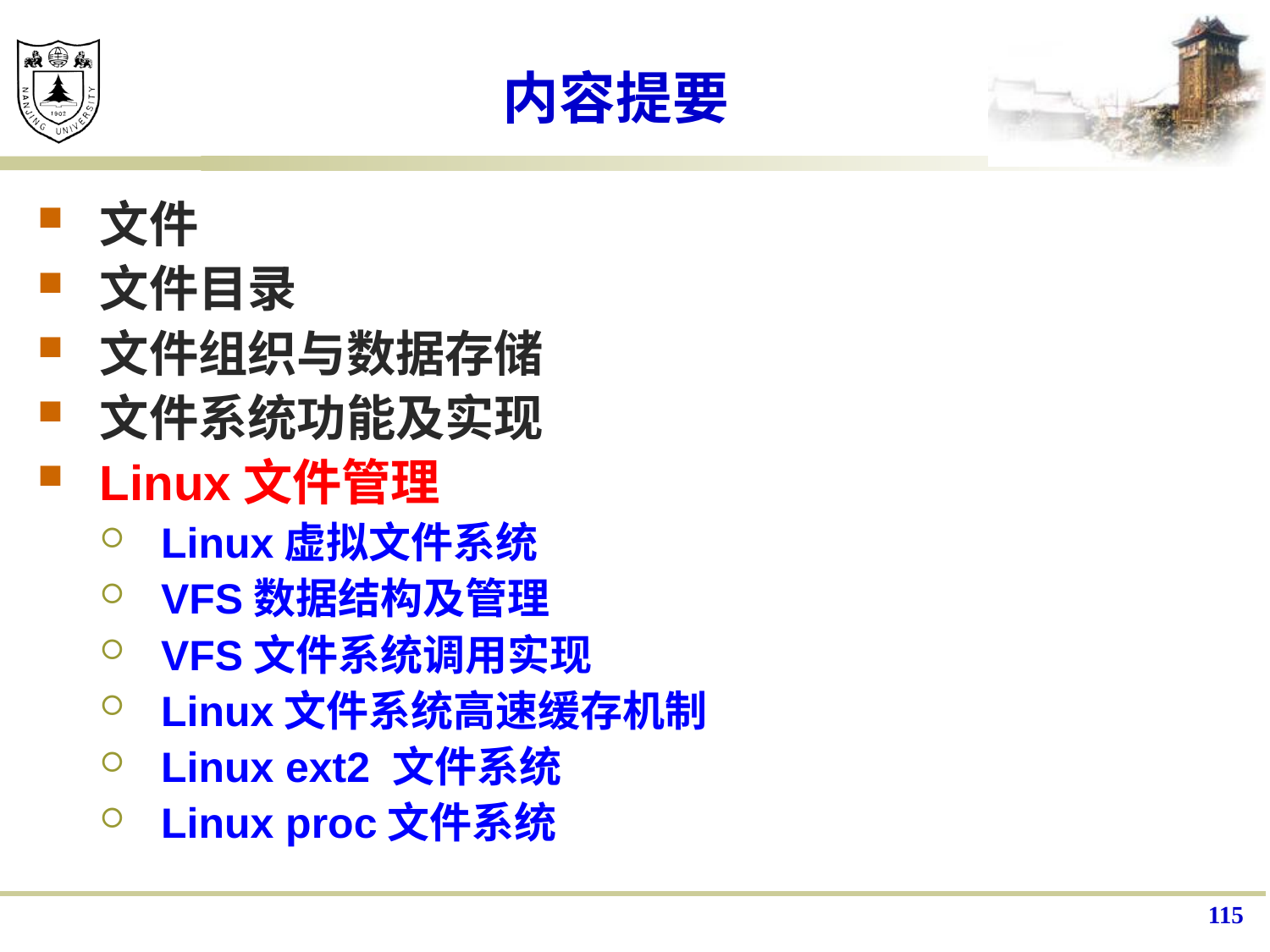

# 内容提要
文件
文件目录
文件组织与数据存储
文件系统功能及实现
Linux文件管理
Linux虚拟文件系统
VFS数据结构及管理
VFS文件系统调用实现
Linux文件系统高速缓存机制
Linux ext2 文件系统
Linux proc文件系统

115